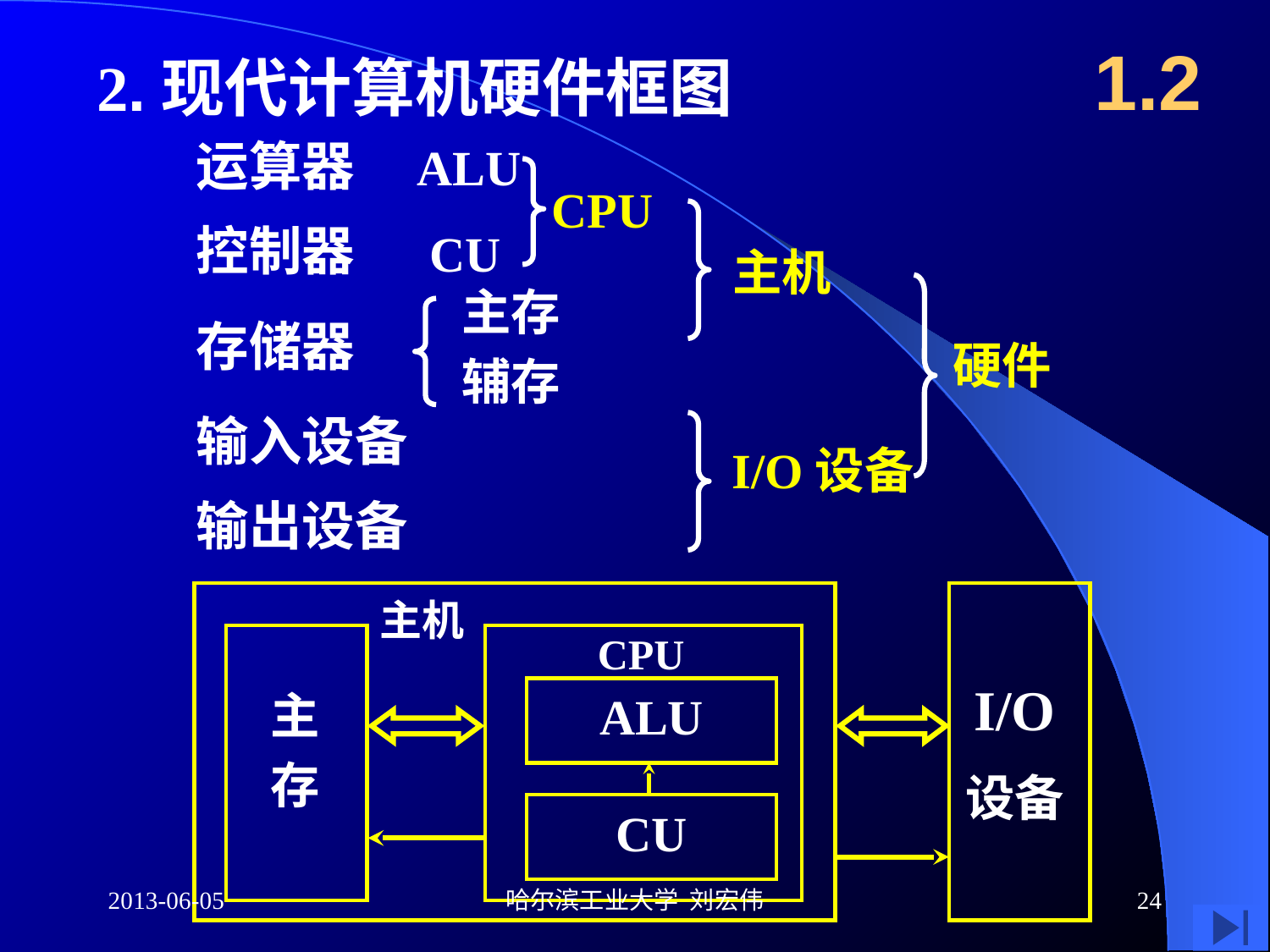

1.2
2.现代计算机硬件框图
运算器
控制器
存储器
输入设备
输出设备
ALU

CPU

CU
主机
主存
辅存

硬件

I/O设备

主机

CPU
I/O
设备
ALU
主
存

CU

2013-06-05
哈尔滨工业大学  刘宏伟
24